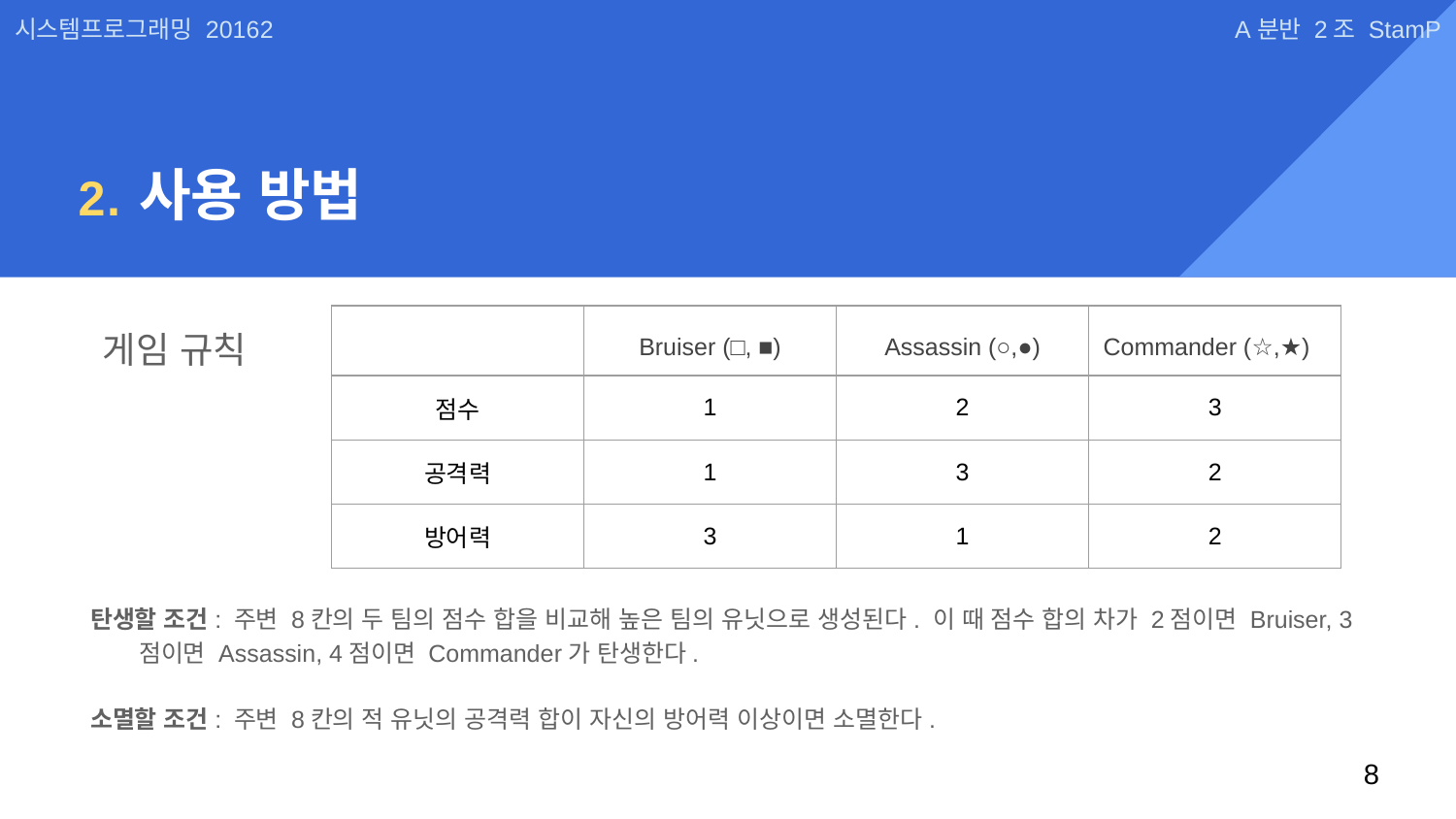

# 사용 방법
게임 규칙

탄생할 조건: 주변 8칸의 두 팀의 점수 합을 비교해 높은 팀의 유닛으로 생성된다. 이 때 점수 합의 차가 2점이면 Bruiser, 3점이면 Assassin, 4점이면 Commander가 탄생한다.
소멸할 조건: 주변 8칸의 적 유닛의 공격력 합이 자신의 방어력 이상이면 소멸한다.
|  | Bruiser (□, ■) | Assassin (○,●) | Commander (☆,★) |
| --- | --- | --- | --- |
| 점수 | 1 | 2 | 3 |
| 공격력 | 1 | 3 | 2 |
| 방어력 | 3 | 1 | 2 |
8